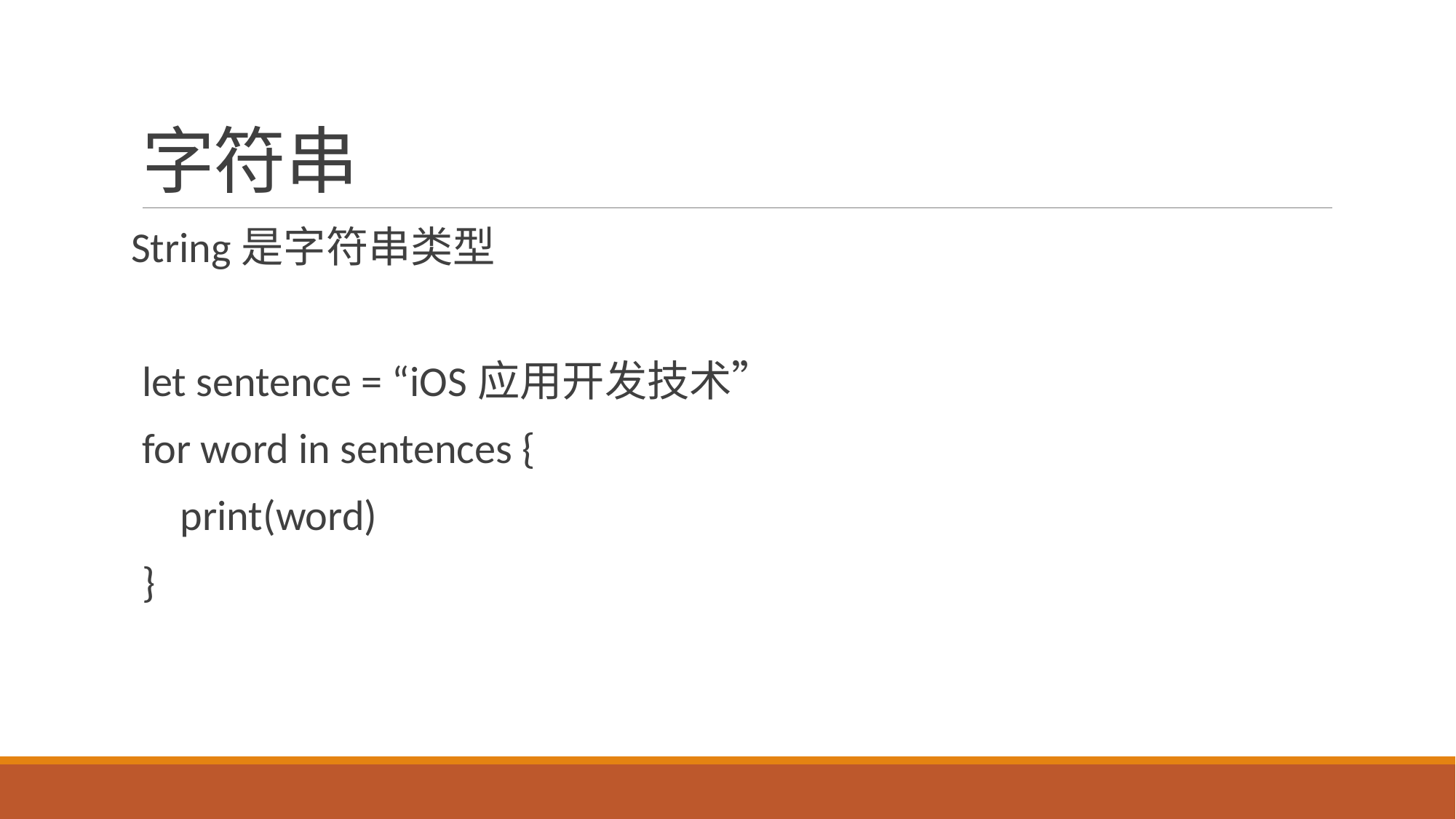

# 字符串
String是字符串类型

let sentence = “iOS应用开发技术”
for word in sentences {
    print(word)
}